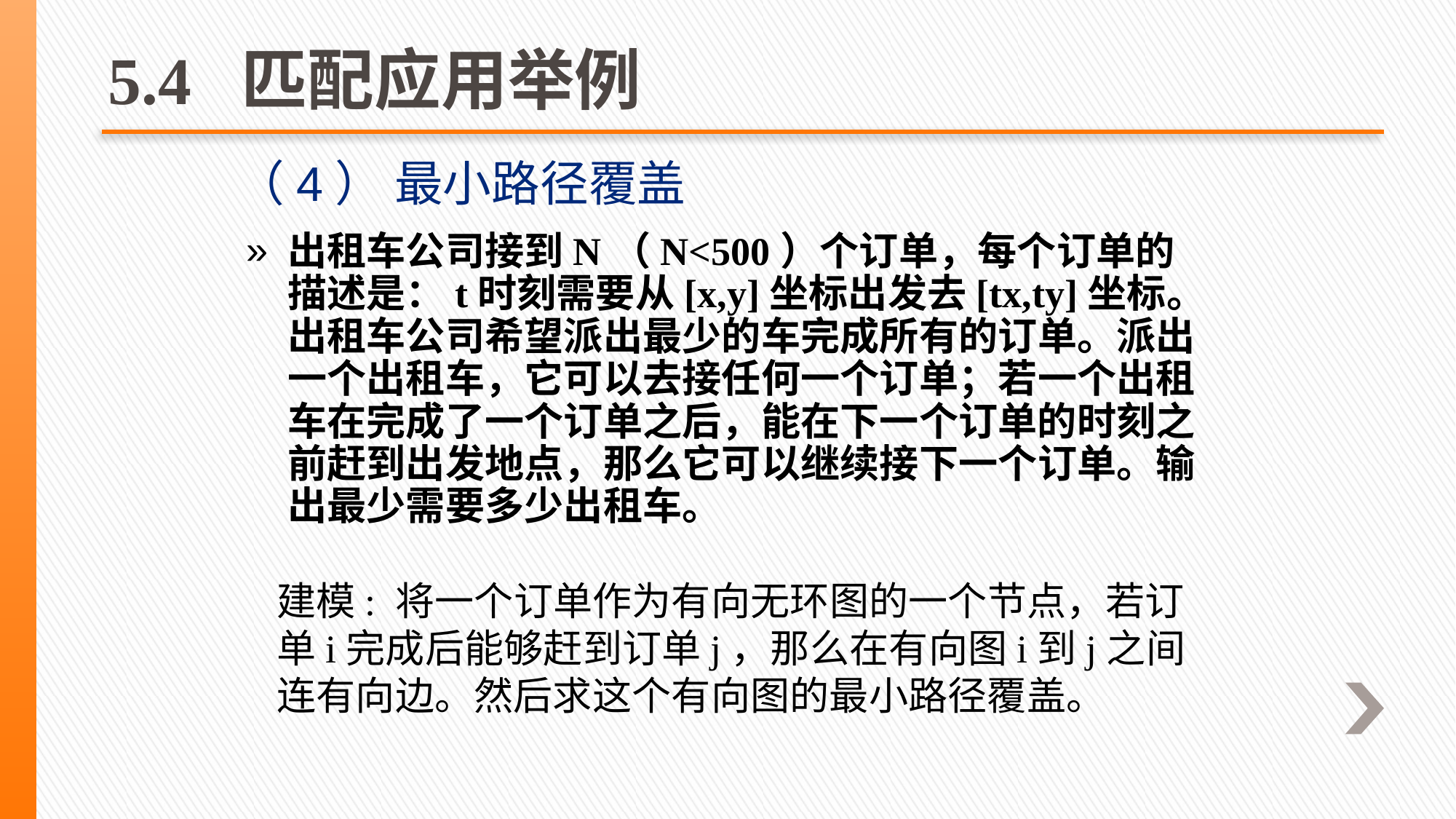

# 5.4  匹配应用举例
（4） 最小路径覆盖
出租车公司接到N（N<500）个订单，每个订单的描述是：t时刻需要从[x,y]坐标出发去[tx,ty]坐标。出租车公司希望派出最少的车完成所有的订单。派出一个出租车，它可以去接任何一个订单；若一个出租车在完成了一个订单之后，能在下一个订单的时刻之前赶到出发地点，那么它可以继续接下一个订单。输出最少需要多少出租车。
建模: 将一个订单作为有向无环图的一个节点，若订单i完成后能够赶到订单j，那么在有向图i到j之间连有向边。然后求这个有向图的最小路径覆盖。